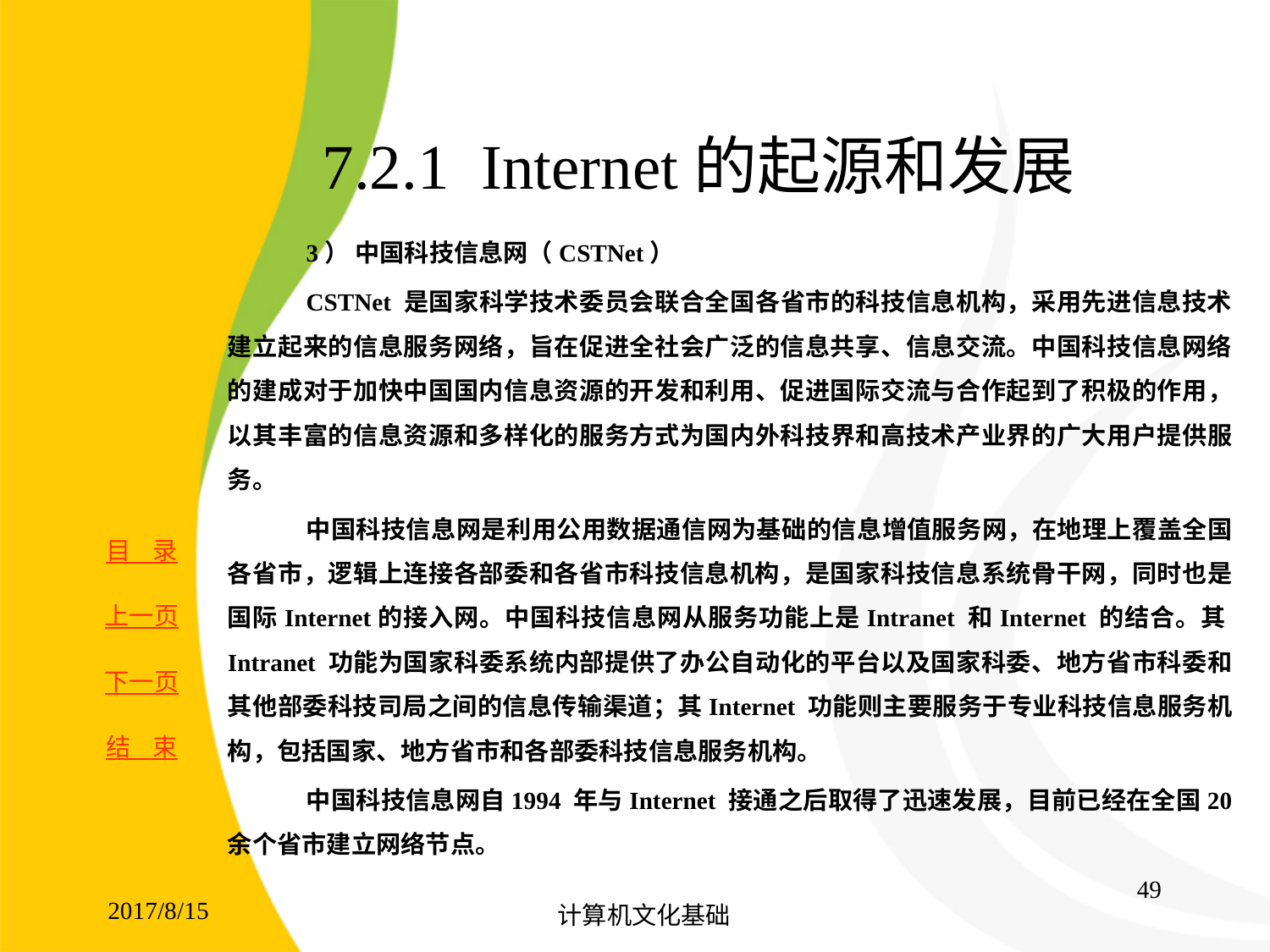

# 7.2.1  Internet的起源和发展
3） 中国科技信息网（CSTNet）
CSTNet 是国家科学技术委员会联合全国各省市的科技信息机构，采用先进信息技术建立起来的信息服务网络，旨在促进全社会广泛的信息共享、信息交流。中国科技信息网络的建成对于加快中国国内信息资源的开发和利用、促进国际交流与合作起到了积极的作用，以其丰富的信息资源和多样化的服务方式为国内外科技界和高技术产业界的广大用户提供服务。
中国科技信息网是利用公用数据通信网为基础的信息增值服务网，在地理上覆盖全国各省市，逻辑上连接各部委和各省市科技信息机构，是国家科技信息系统骨干网，同时也是国际Internet的接入网。中国科技信息网从服务功能上是Intranet 和Internet 的结合。其Intranet 功能为国家科委系统内部提供了办公自动化的平台以及国家科委、地方省市科委和其他部委科技司局之间的信息传输渠道；其Internet 功能则主要服务于专业科技信息服务机构，包括国家、地方省市和各部委科技信息服务机构。
中国科技信息网自1994 年与Internet 接通之后取得了迅速发展，目前已经在全国20 余个省市建立网络节点。
49
2017/8/15